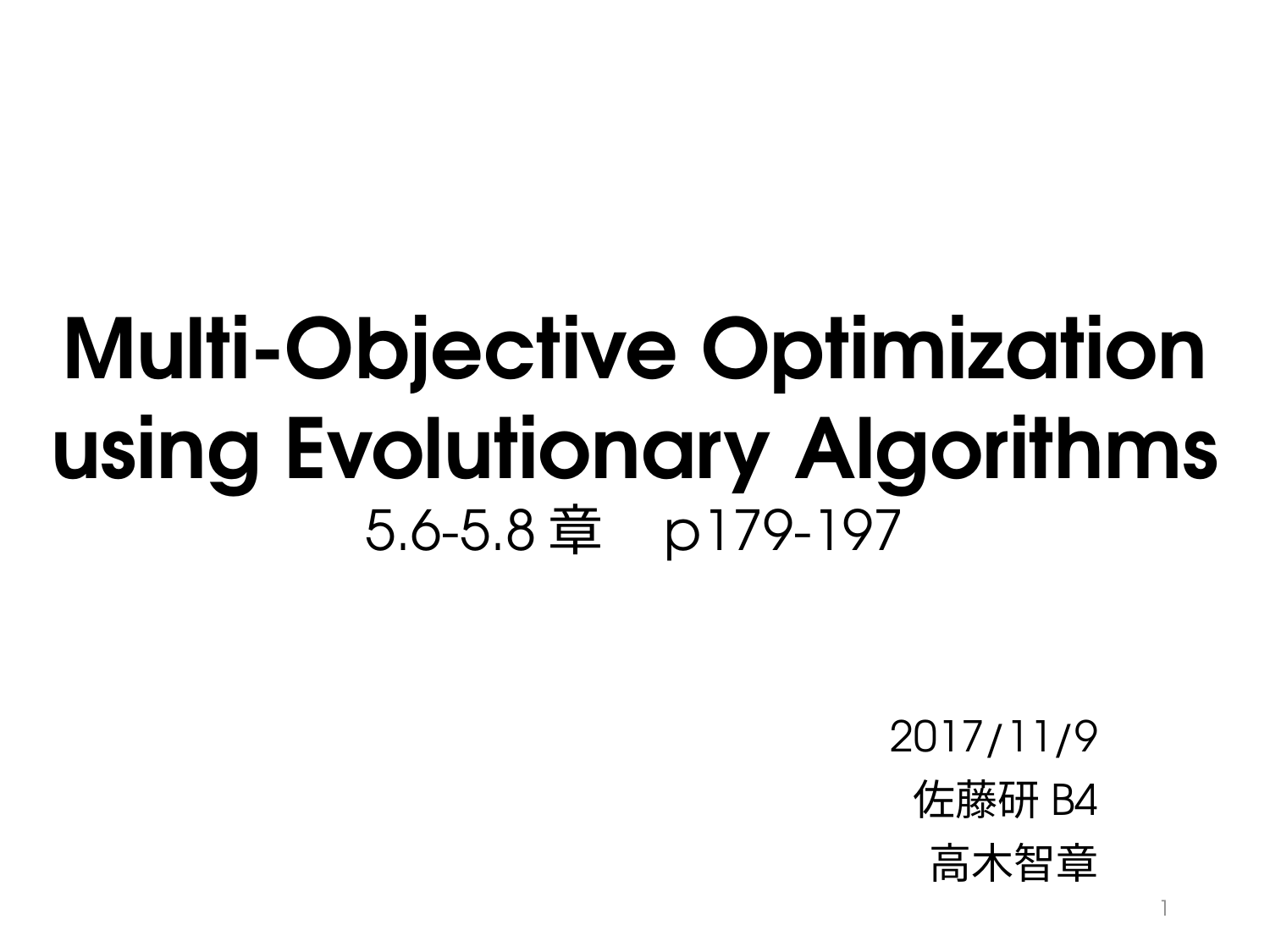

# Multi-Objective Optimization using Evolutionary Algorithms 5.6-5.8章    p179-197
2017/11/9
佐藤研B4
高木智章
1